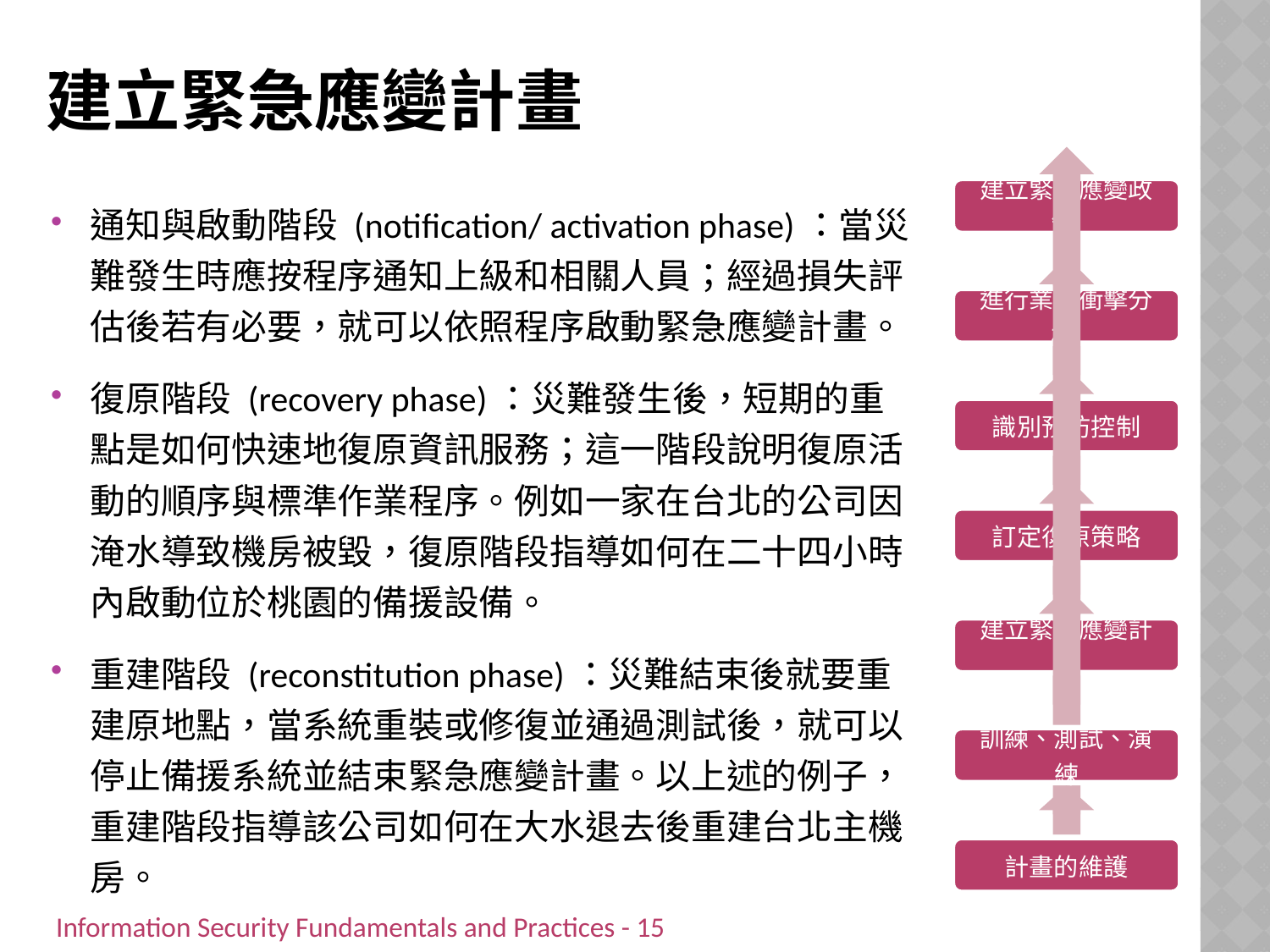

# 建立緊急應變計畫
建立緊急應變政策
訂定復原策略
建立緊急應變計畫
進行業務衝擊分析
識別預防控制
訓練、測試、演練
計畫的維護
通知與啟動階段 (notification/ activation phase)：當災難發生時應按程序通知上級和相關人員；經過損失評估後若有必要，就可以依照程序啟動緊急應變計畫。
復原階段 (recovery phase)：災難發生後，短期的重點是如何快速地復原資訊服務；這一階段說明復原活動的順序與標準作業程序。例如一家在台北的公司因淹水導致機房被毀，復原階段指導如何在二十四小時內啟動位於桃園的備援設備。
重建階段 (reconstitution phase)：災難結束後就要重建原地點，當系統重裝或修復並通過測試後，就可以停止備援系統並結束緊急應變計畫。以上述的例子，重建階段指導該公司如何在大水退去後重建台北主機房。